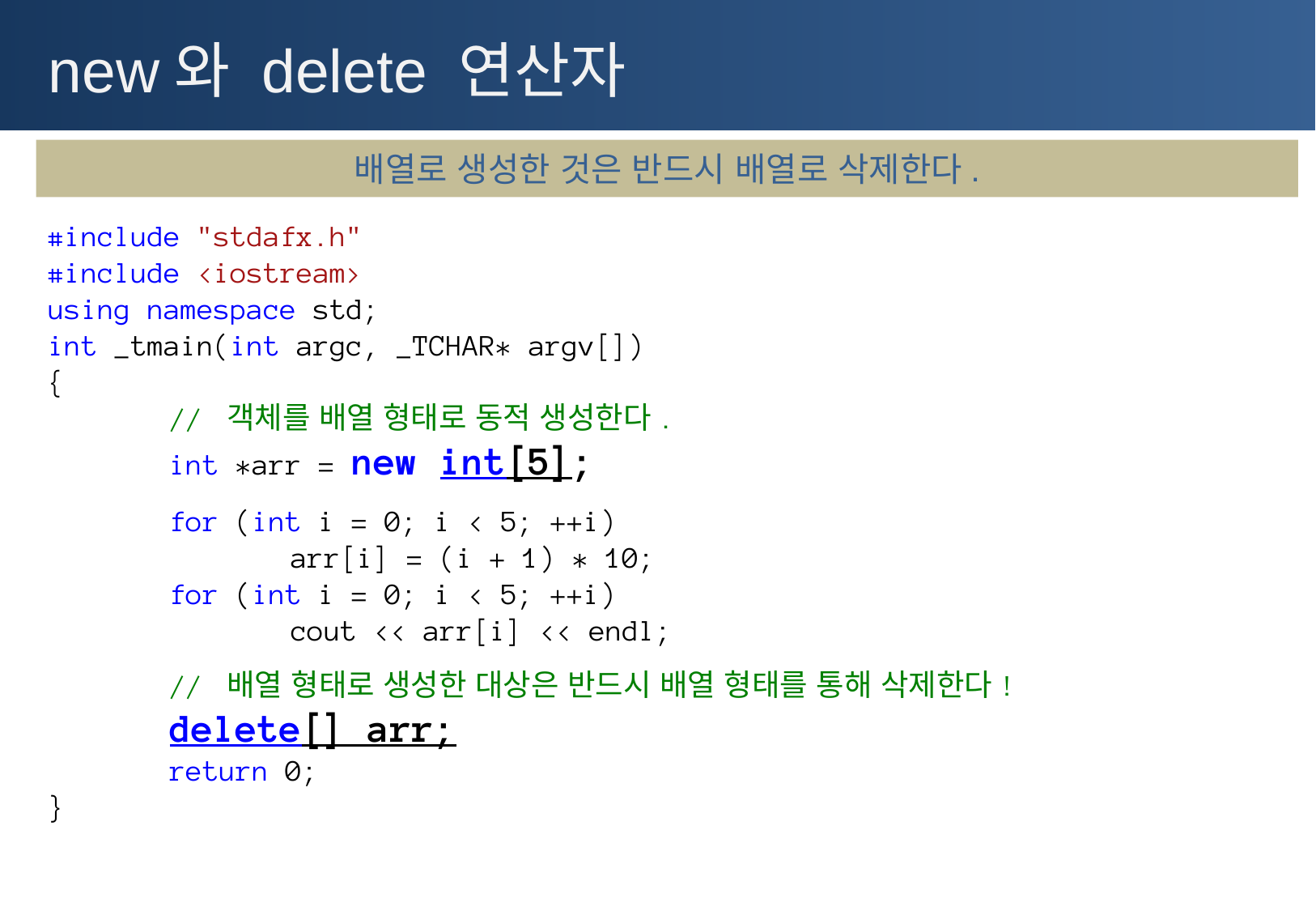

# new와 delete 연산자
배열로 생성한 것은 반드시 배열로 삭제한다.
#include "stdafx.h"
#include <iostream>
using namespace std;
int _tmain(int argc, _TCHAR* argv[])
{
	// 객체를 배열 형태로 동적 생성한다.
	int *arr = new int[5];

	for (int i = 0; i < 5; ++i)
		arr[i] = (i + 1) * 10;
	for (int i = 0; i < 5; ++i)
		cout << arr[i] << endl;

	// 배열 형태로 생성한 대상은 반드시 배열 형태를 통해 삭제한다!
	delete[] arr;
	return 0;
}